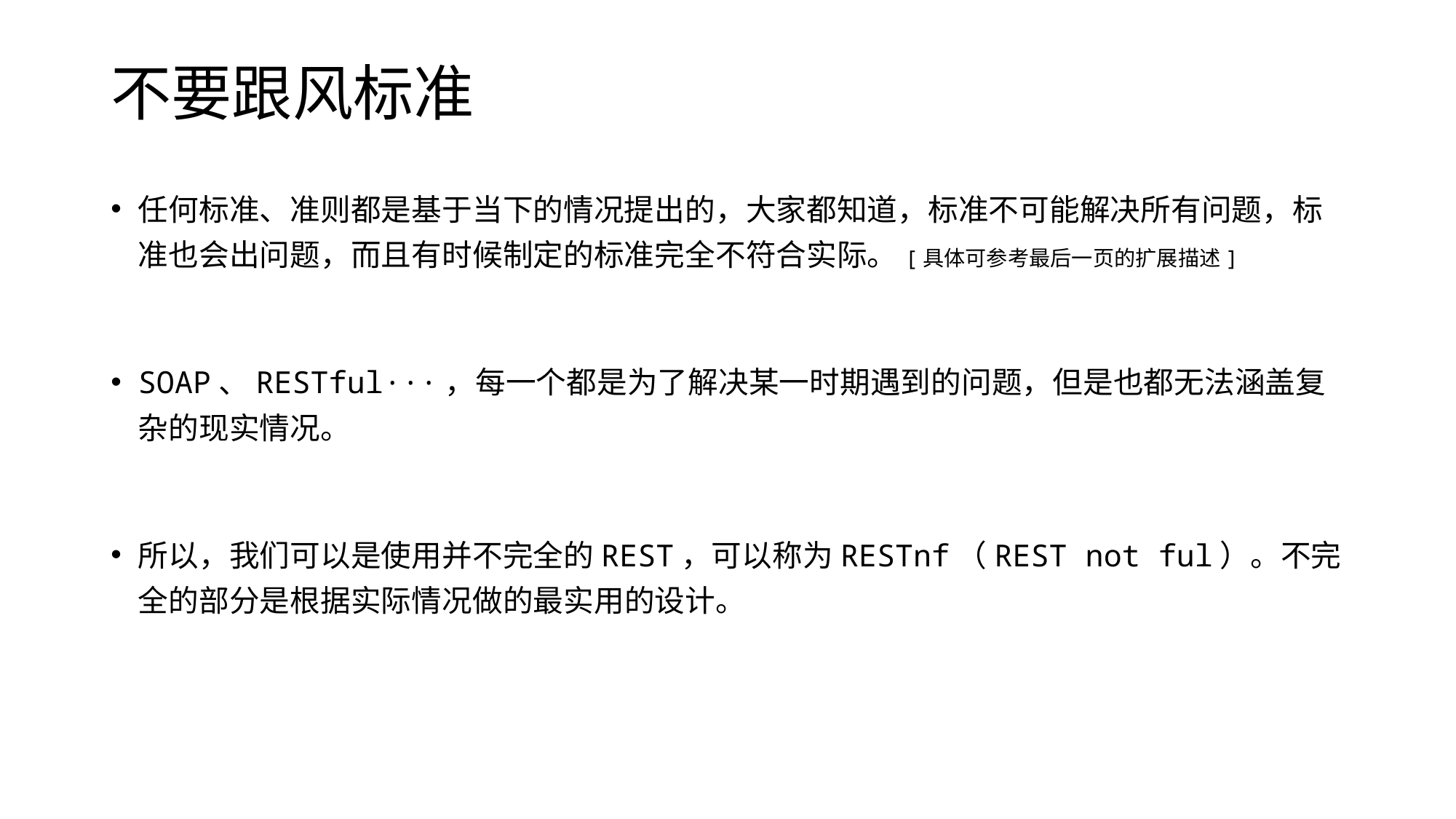

# 不要跟风标准
任何标准、准则都是基于当下的情况提出的，大家都知道，标准不可能解决所有问题，标准也会出问题，而且有时候制定的标准完全不符合实际。[具体可参考最后一页的扩展描述]

SOAP、RESTful···，每一个都是为了解决某一时期遇到的问题，但是也都无法涵盖复杂的现实情况。

所以，我们可以是使用并不完全的REST，可以称为RESTnf（REST not ful）。不完全的部分是根据实际情况做的最实用的设计。